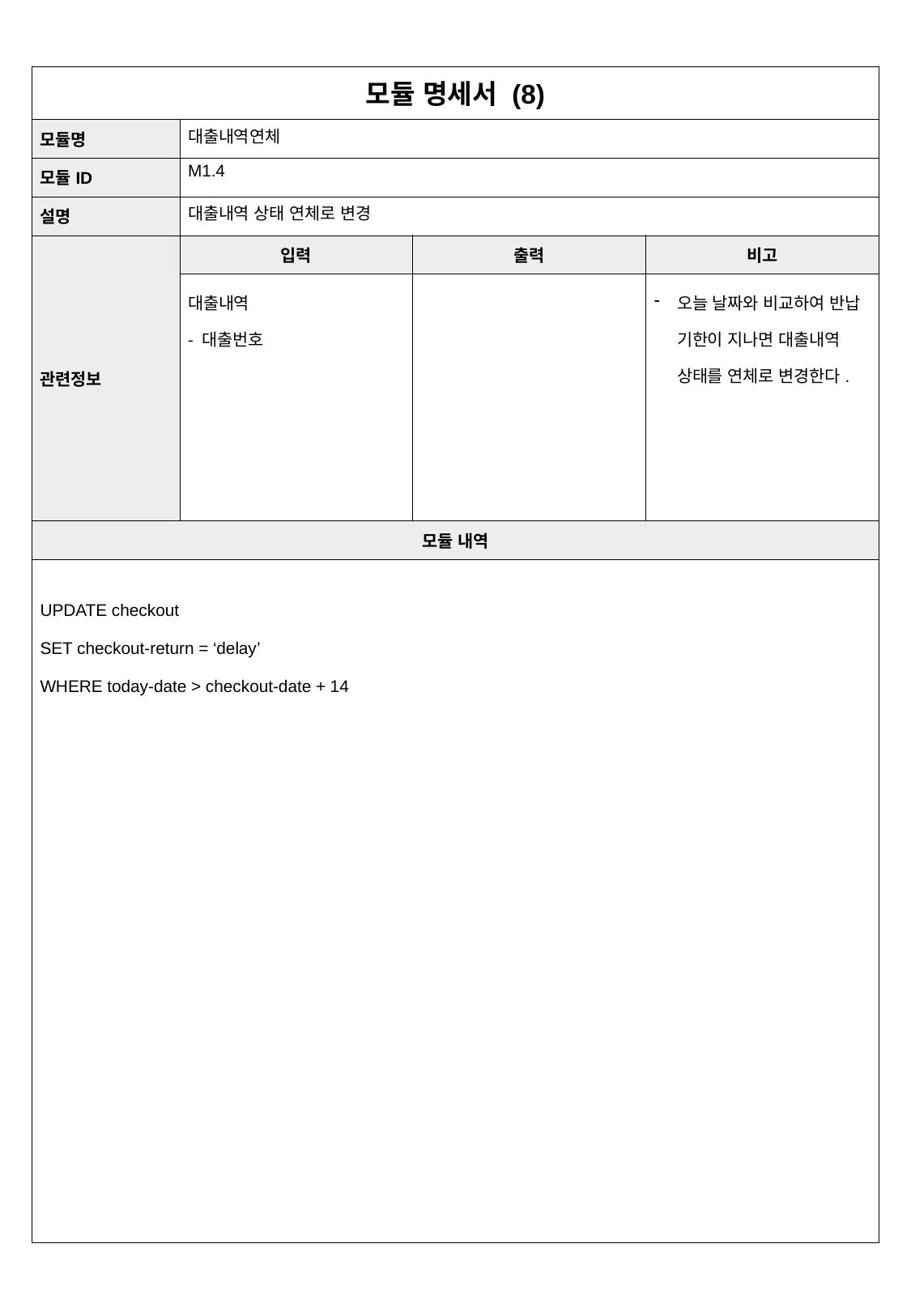

| 모듈 명세서 (8) | 주문신청서작성 |  |  |
| --- | --- | --- | --- |
| 모듈명 | 대출내역연체 |  |  |
| 모듈ID | M1.4 |  |  |
| 설명 | 대출내역 상태 연체로 변경 |  |  |
| 관련정보 | 입력 | 출력 | 비고 |
|  | 대출내역 - 대출번호 |  | 오늘 날짜와 비교하여 반납 기한이 지나면 대출내역 상태를 연체로 변경한다. |
| 모듈 내역 |  |  |  |
| UPDATE checkout SET checkout-return = ‘delay’ WHERE today-date > checkout-date + 14 |  |  |  |